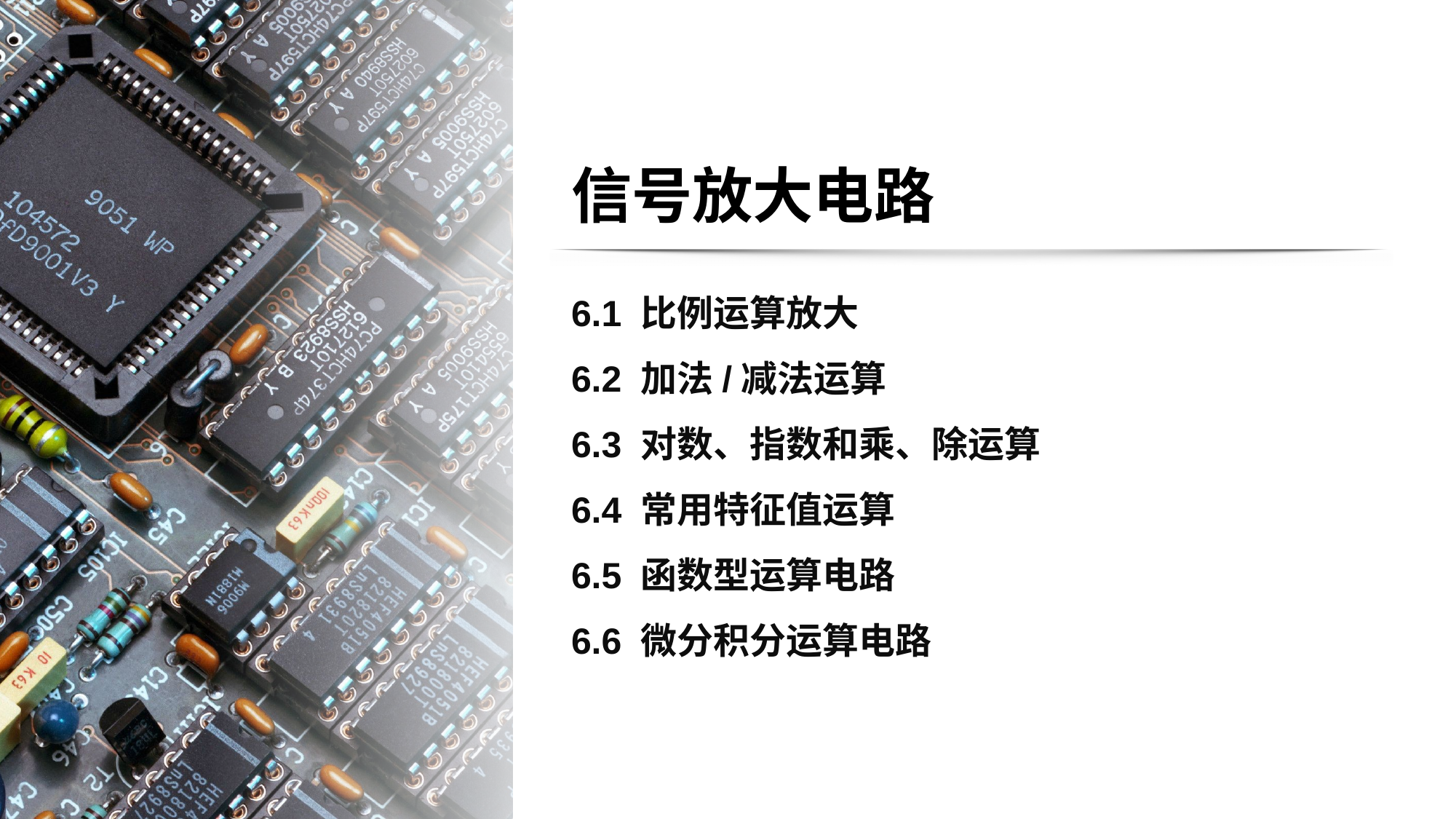

# 信号放大电路
6.1 比例运算放大
6.2 加法/减法运算
6.3 对数、指数和乘、除运算
6.4 常用特征值运算
6.5 函数型运算电路
6.6 微分积分运算电路